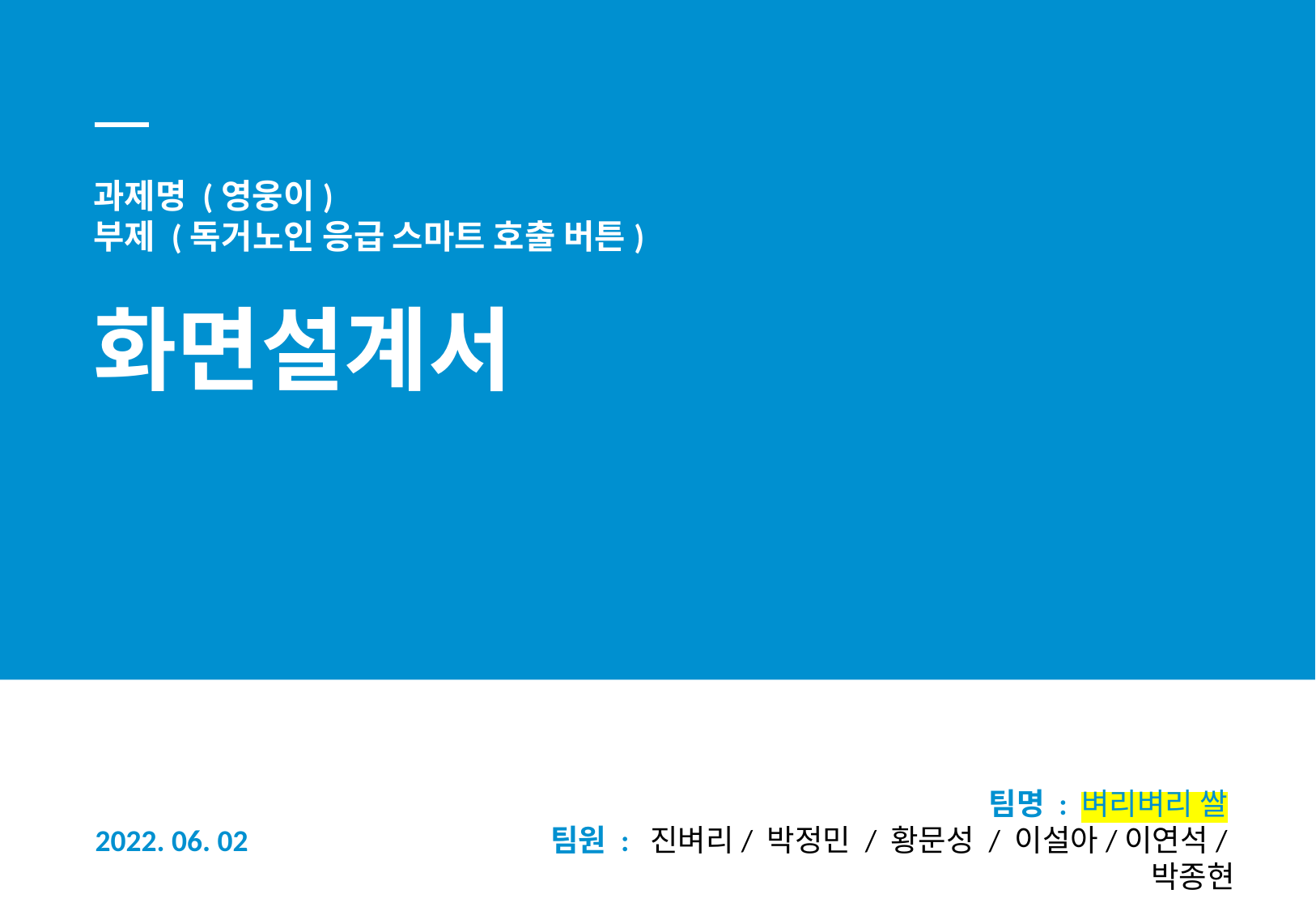

과제명 (영웅이)
부제 (독거노인 응급 스마트 호출 버튼)

화면설계서
팀명 : 벼리벼리 쌀
팀원 :  진벼리/ 박정민 / 황문성 / 이설아/이연석/박종현
2022. 06. 02